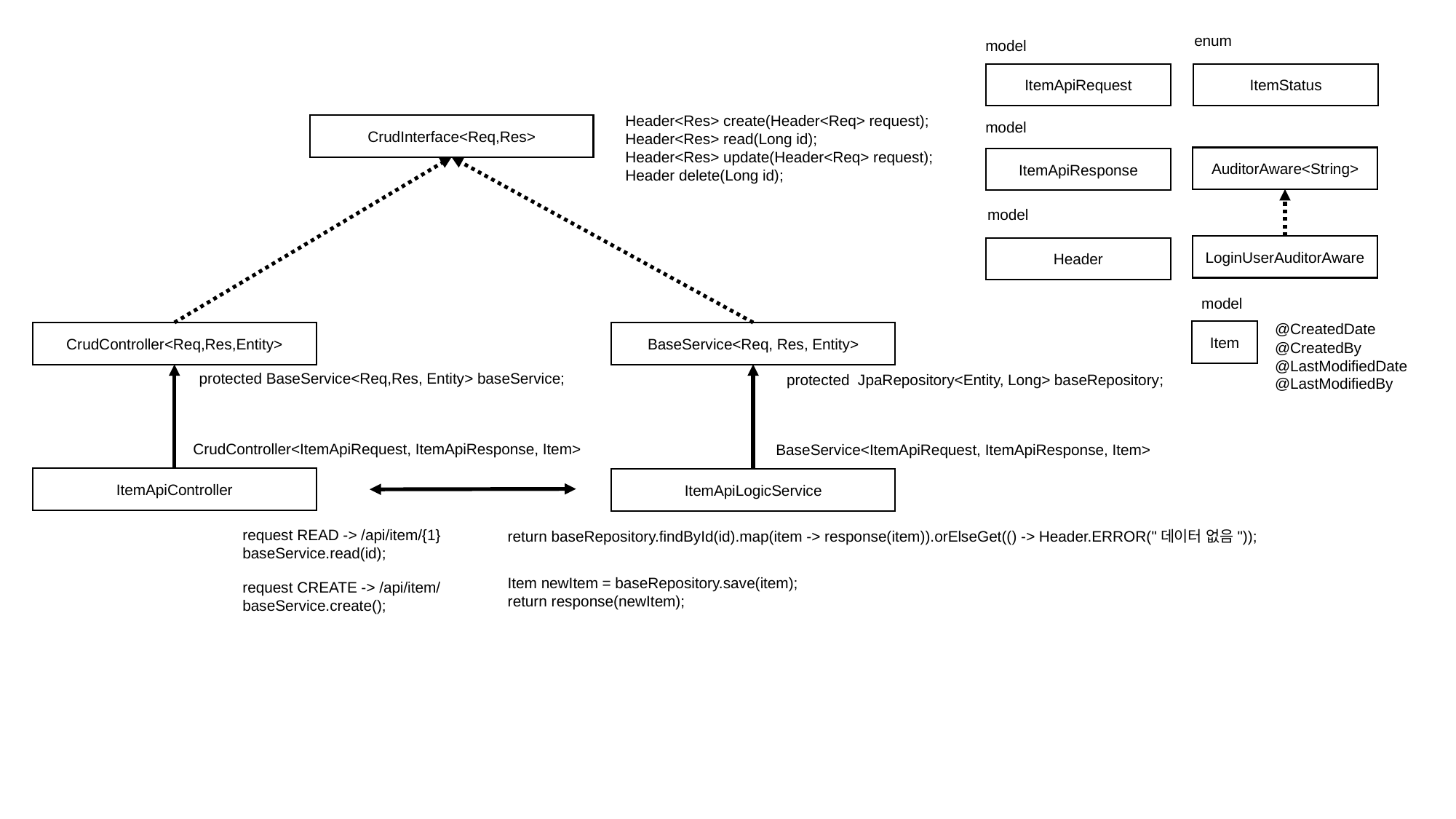

enum
model
ItemApiRequest
ItemStatus
Header<Res> create(Header<Req> request);
Header<Res> read(Long id);
Header<Res> update(Header<Req> request);
Header delete(Long id);
model
CrudInterface<Req,Res>
AuditorAware<String>
ItemApiResponse
model
LoginUserAuditorAware
Header
model
@CreatedDate
@CreatedBy
@LastModifiedDate
@LastModifiedBy
Item
BaseService<Req, Res, Entity>
CrudController<Req,Res,Entity>
protected BaseService<Req,Res, Entity> baseService;
protected  JpaRepository<Entity, Long> baseRepository;
CrudController<ItemApiRequest, ItemApiResponse, Item>
BaseService<ItemApiRequest, ItemApiResponse, Item>
ItemApiController
ItemApiLogicService
request READ -> /api/item/{1}
baseService.read(id);
return baseRepository.findById(id).map(item -> response(item)).orElseGet(() -> Header.ERROR("데이터 없음"));
Item newItem = baseRepository.save(item);
return response(newItem);
request CREATE -> /api/item/
baseService.create();